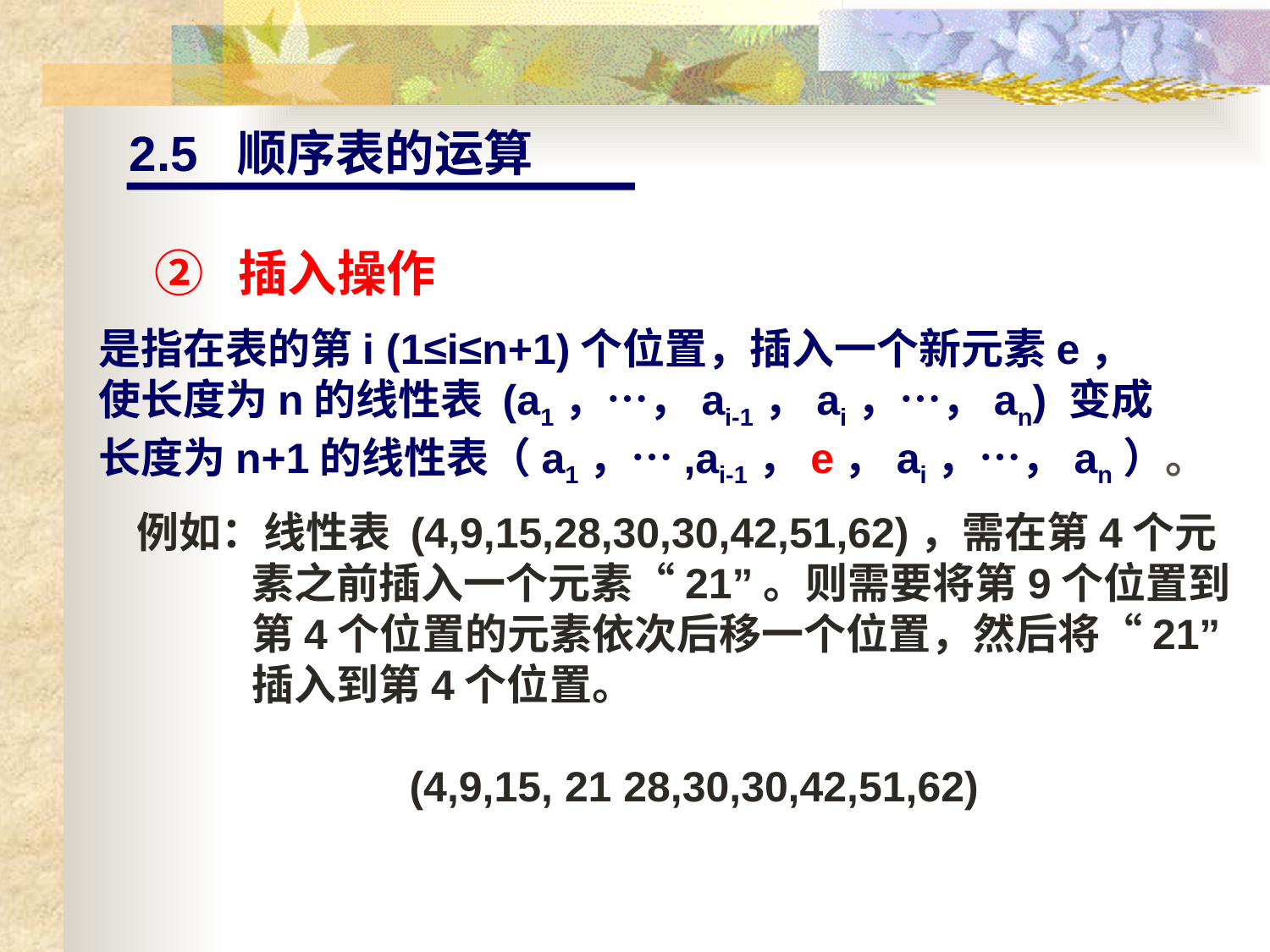

2.5  顺序表的运算

②  插入操作

是指在表的第i (1≤i≤n+1)个位置，插入一个新元素e，
使长度为n的线性表 (a1，…，ai-1，ai，…，an) 变成
长度为n+1的线性表（a1，…,ai-1，e，ai，…，an）。
例如：线性表 (4,9,15,28,30,30,42,51,62)，需在第4个元
           素之前插入一个元素“21”。则需要将第9个位置到
           第4个位置的元素依次后移一个位置，然后将“21”
           插入到第4个位置。

                       (4,9,15, 21 28,30,30,42,51,62)
24